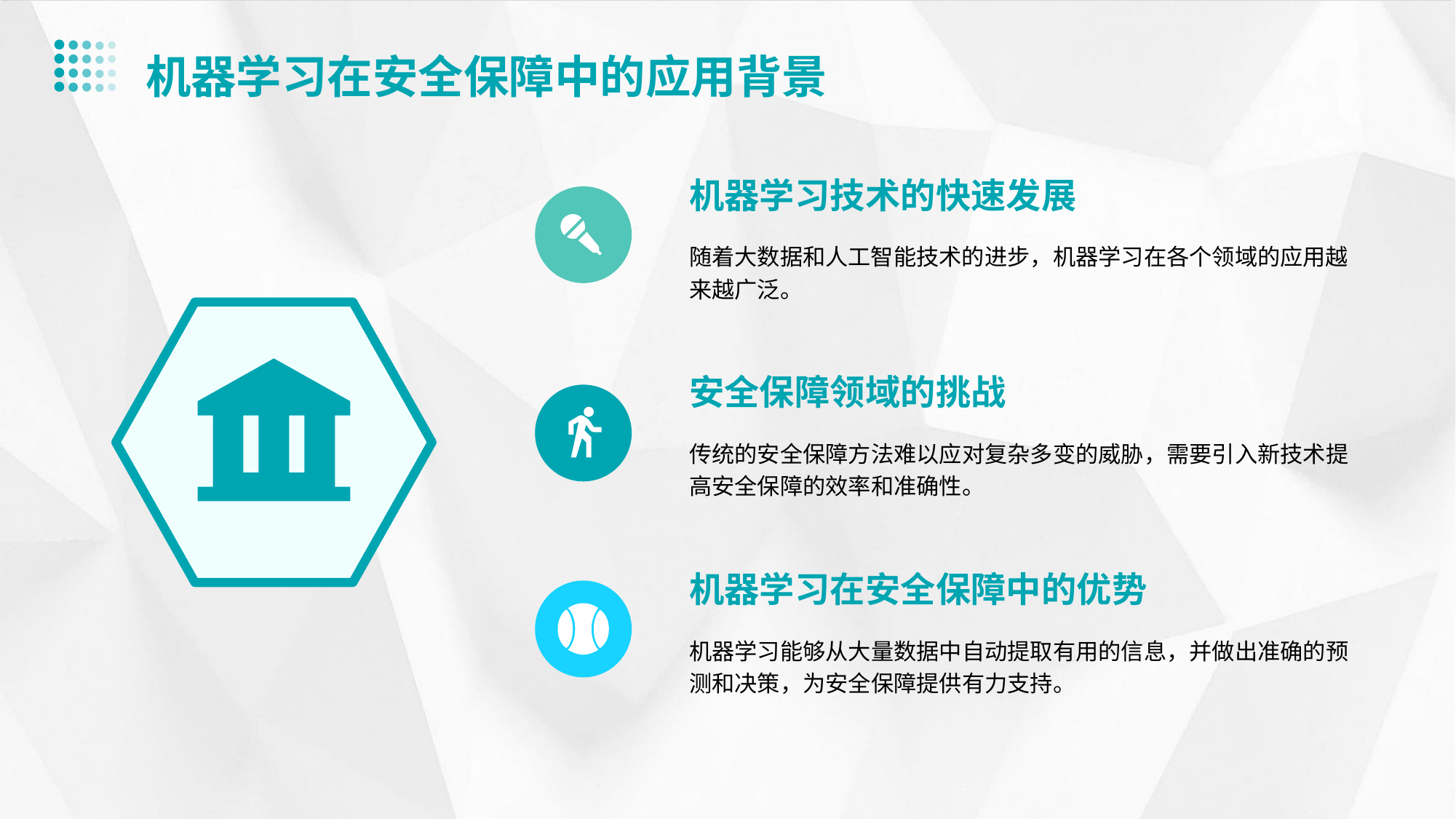

机器学习在安全保障中的应用背景

机器学习技术的快速发展

随着大数据和人工智能技术的进步，机器学习在各个领域的应用越来越广泛。

安全保障领域的挑战

传统的安全保障方法难以应对复杂多变的威胁，需要引入新技术提高安全保障的效率和准确性。
机器学习在安全保障中的优势

机器学习能够从大量数据中自动提取有用的信息，并做出准确的预测和决策，为安全保障提供有力支持。